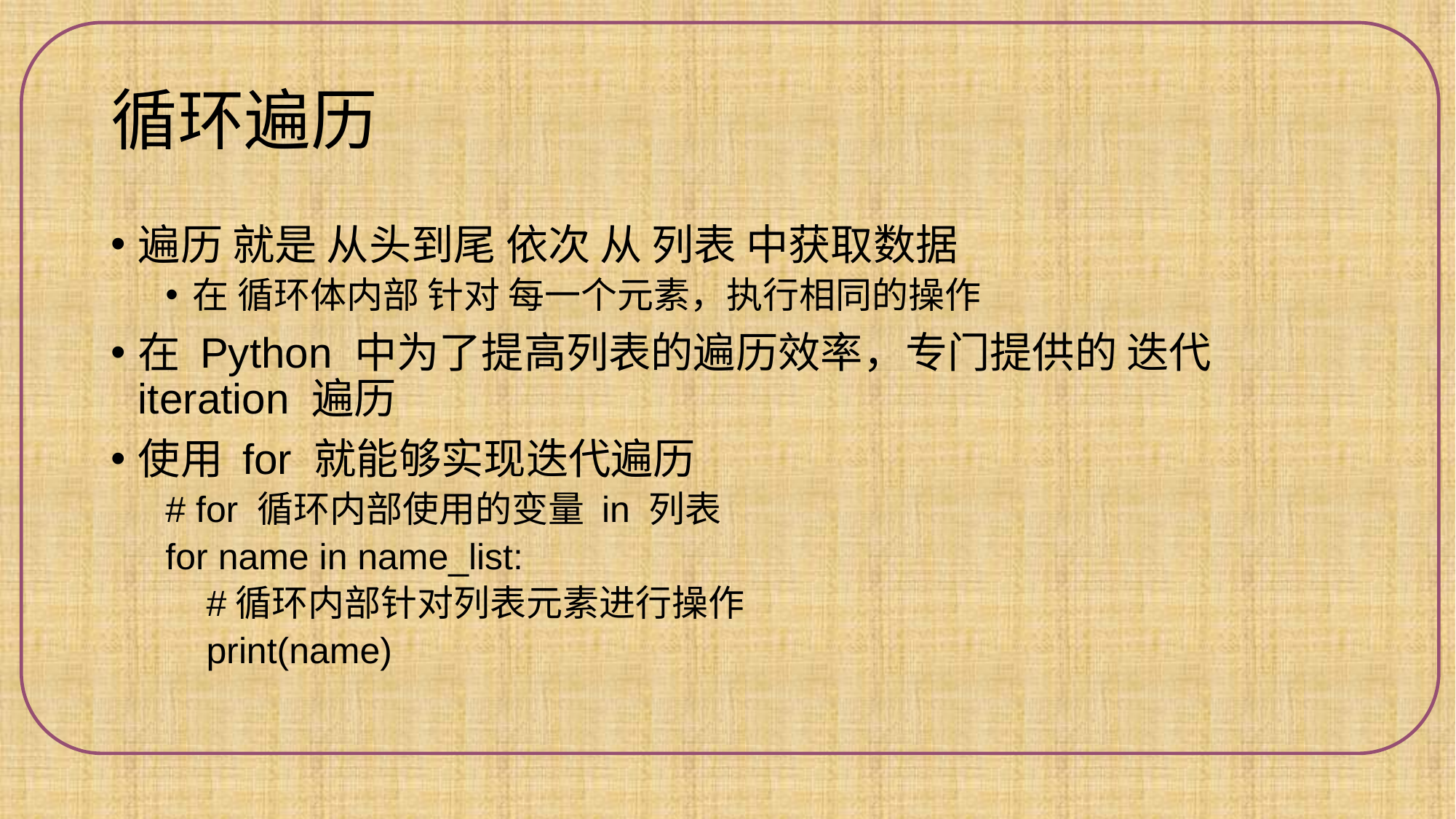

# 循环遍历
遍历 就是 从头到尾 依次 从 列表 中获取数据
在 循环体内部 针对 每一个元素，执行相同的操作
在 Python 中为了提高列表的遍历效率，专门提供的 迭代 iteration 遍历
使用 for 就能够实现迭代遍历
# for 循环内部使用的变量 in 列表
for name in name_list:
    #循环内部针对列表元素进行操作
    print(name)